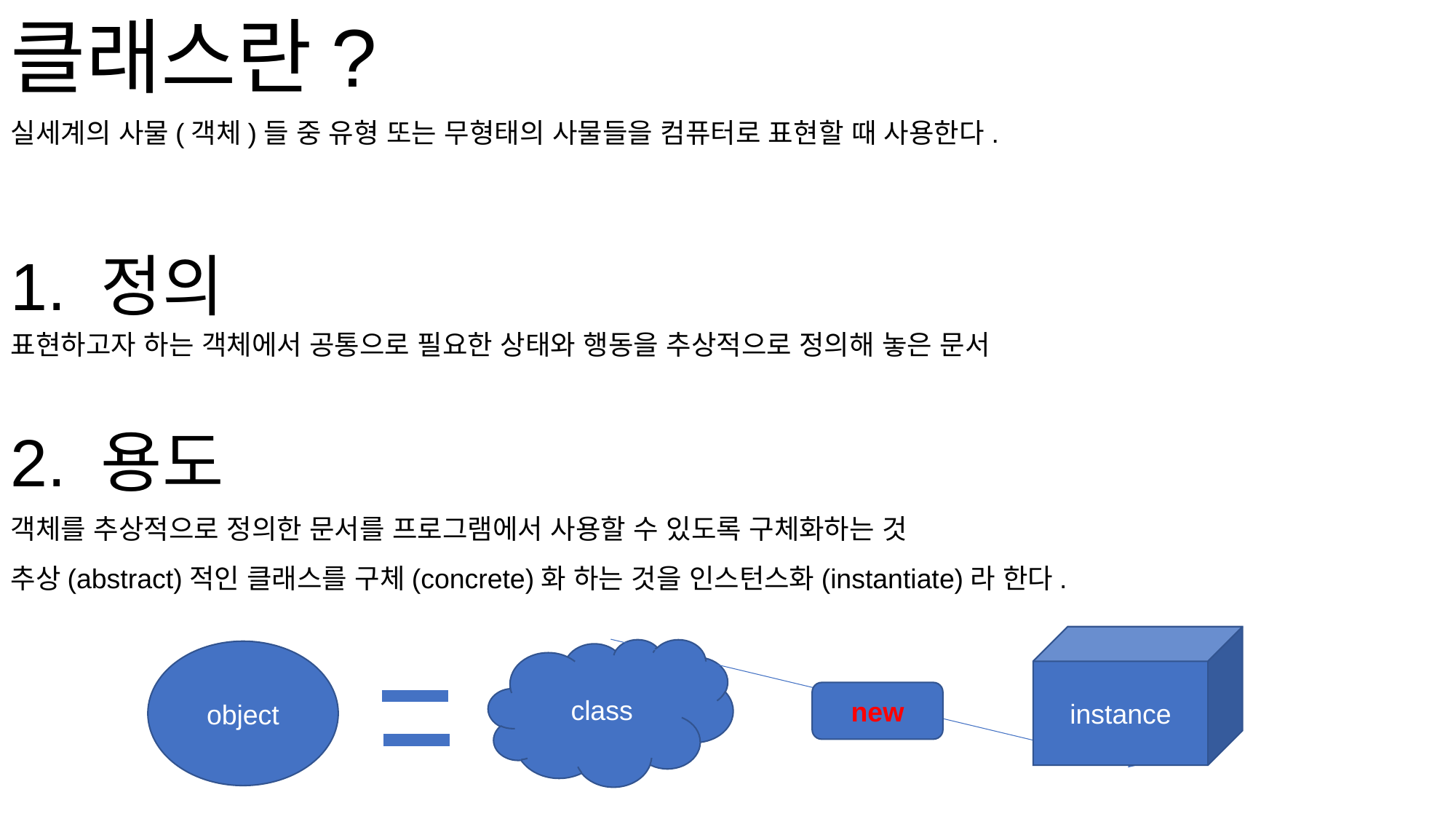

클래스란?
실세계의 사물(객체)들 중 유형 또는 무형태의 사물들을 컴퓨터로 표현할 때 사용한다.
1. 정의
표현하고자 하는 객체에서 공통으로 필요한 상태와 행동을 추상적으로 정의해 놓은 문서
2. 용도
객체를 추상적으로 정의한 문서를 프로그램에서 사용할 수 있도록 구체화하는 것
추상(abstract)적인 클래스를 구체(concrete)화 하는 것을 인스턴스화(instantiate)라 한다.
instance
class
object
new